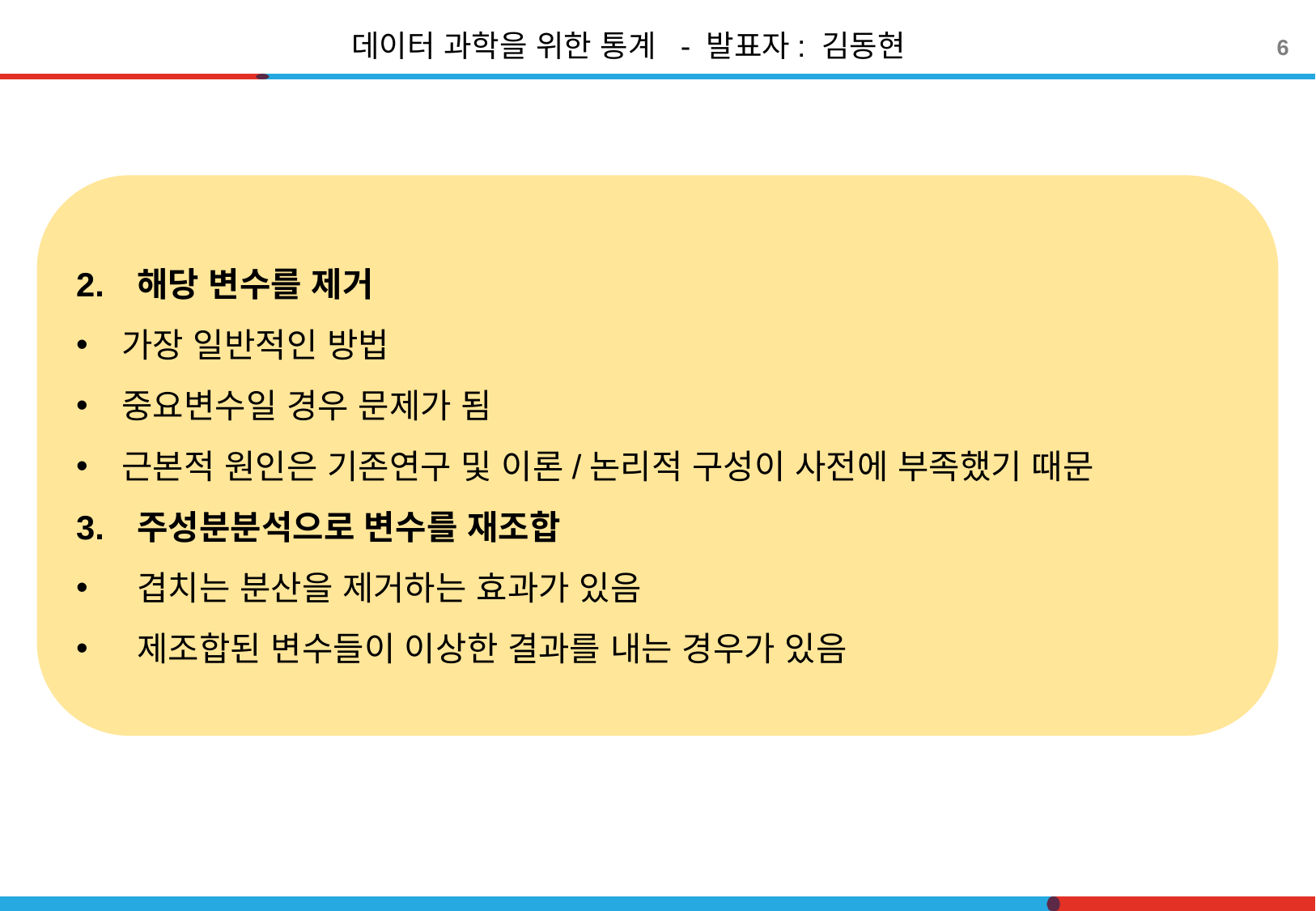

데이터 과학을 위한 통계  - 발표자: 김동현
6
해당 변수를 제거
가장 일반적인 방법
중요변수일 경우 문제가 됨
근본적 원인은 기존연구 및 이론/논리적 구성이 사전에 부족했기 때문
주성분분석으로 변수를 재조합
겹치는 분산을 제거하는 효과가 있음
제조합된 변수들이 이상한 결과를 내는 경우가 있음